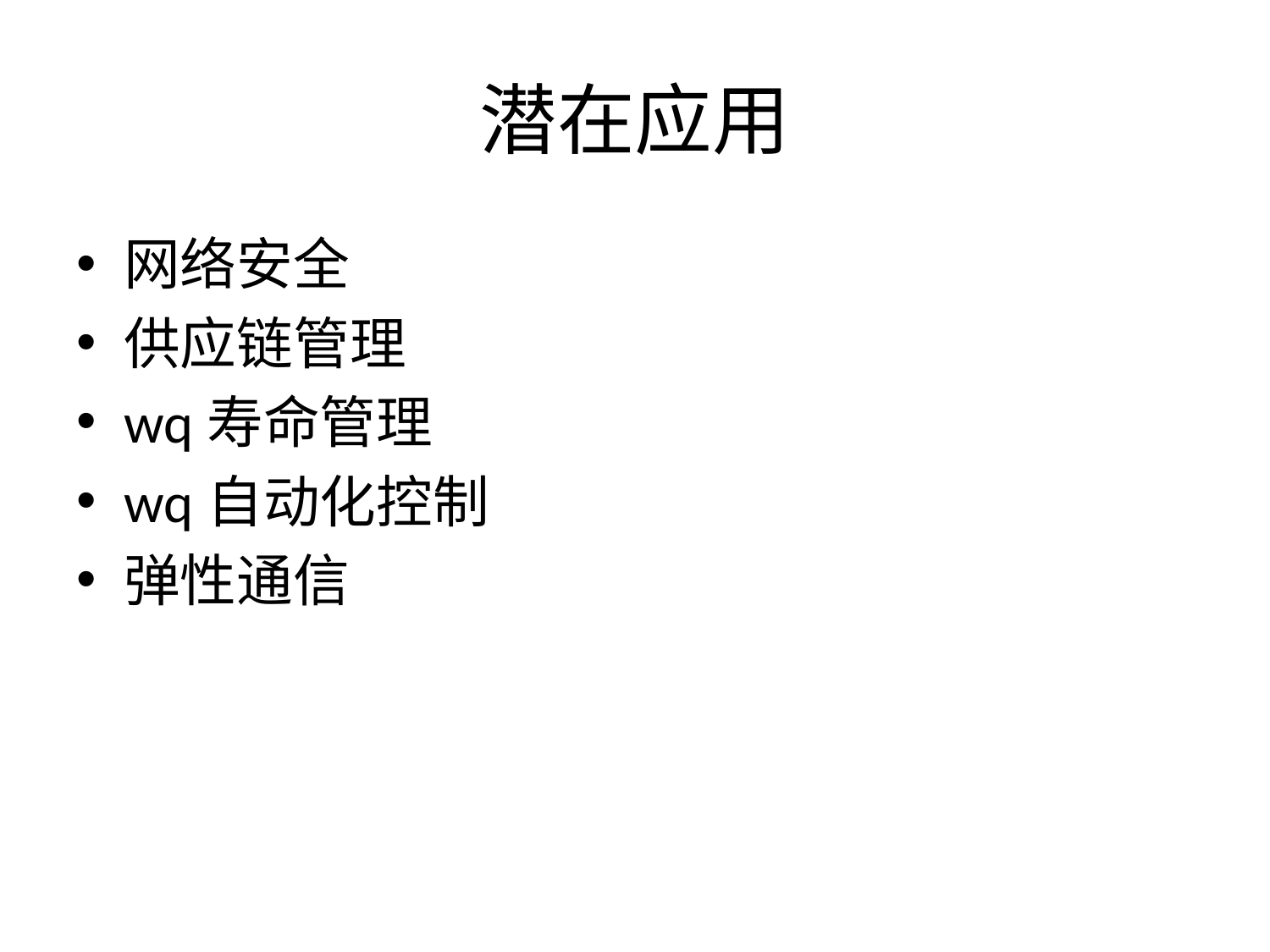

# 潜在应用
网络安全
供应链管理
wq寿命管理
wq自动化控制
弹性通信